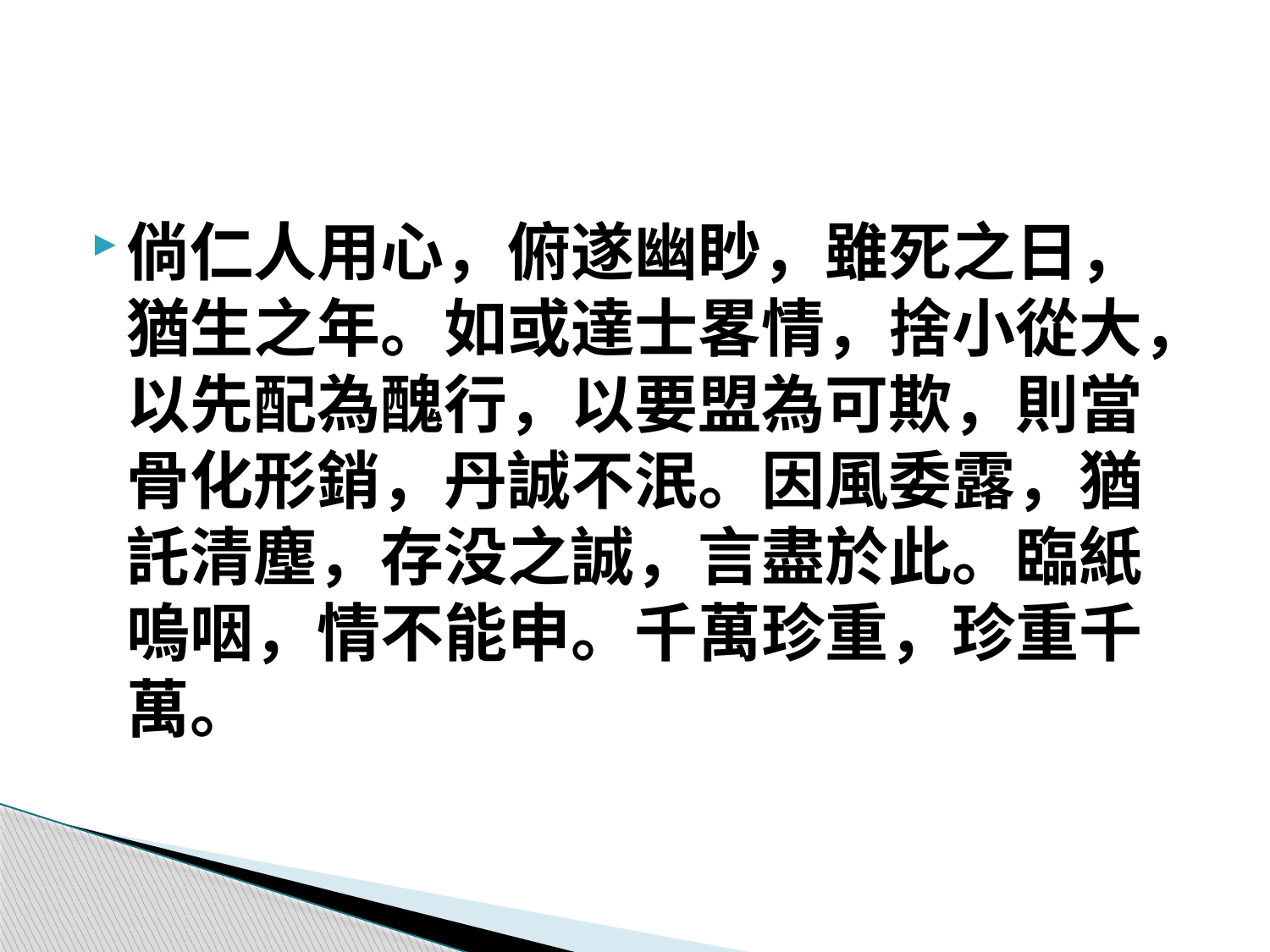

#
倘仁人用心，俯遂幽眇，雖死之日，猶生之年。如或達士畧情，捨小從大，以先配為醜行，以要盟為可欺，則當骨化形銷，丹誠不泯。因風委露，猶託清塵，存没之誠，言盡於此。臨紙嗚咽，情不能申。千萬珍重，珍重千萬。